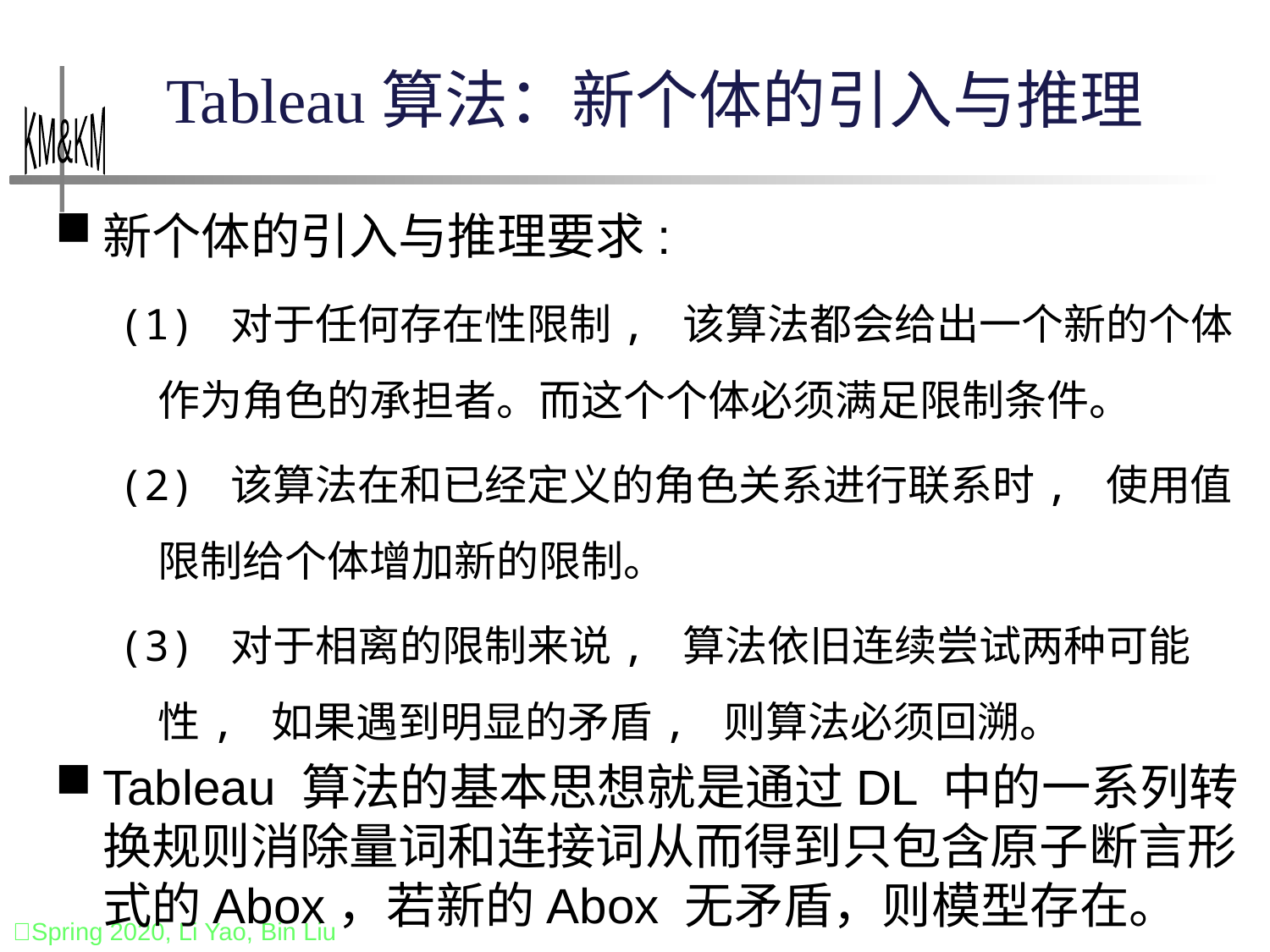

# Tableau算法：新个体的引入与推理
新个体的引入与推理要求:
(1) 对于任何存在性限制, 该算法都会给出一个新的个体作为角色的承担者。而这个个体必须满足限制条件。
(2) 该算法在和已经定义的角色关系进行联系时, 使用值限制给个体增加新的限制。
(3) 对于相离的限制来说, 算法依旧连续尝试两种可能性, 如果遇到明显的矛盾, 则算法必须回溯。
Tableau 算法的基本思想就是通过DL 中的一系列转换规则消除量词和连接词从而得到只包含原子断言形式的Abox，若新的Abox 无矛盾，则模型存在。